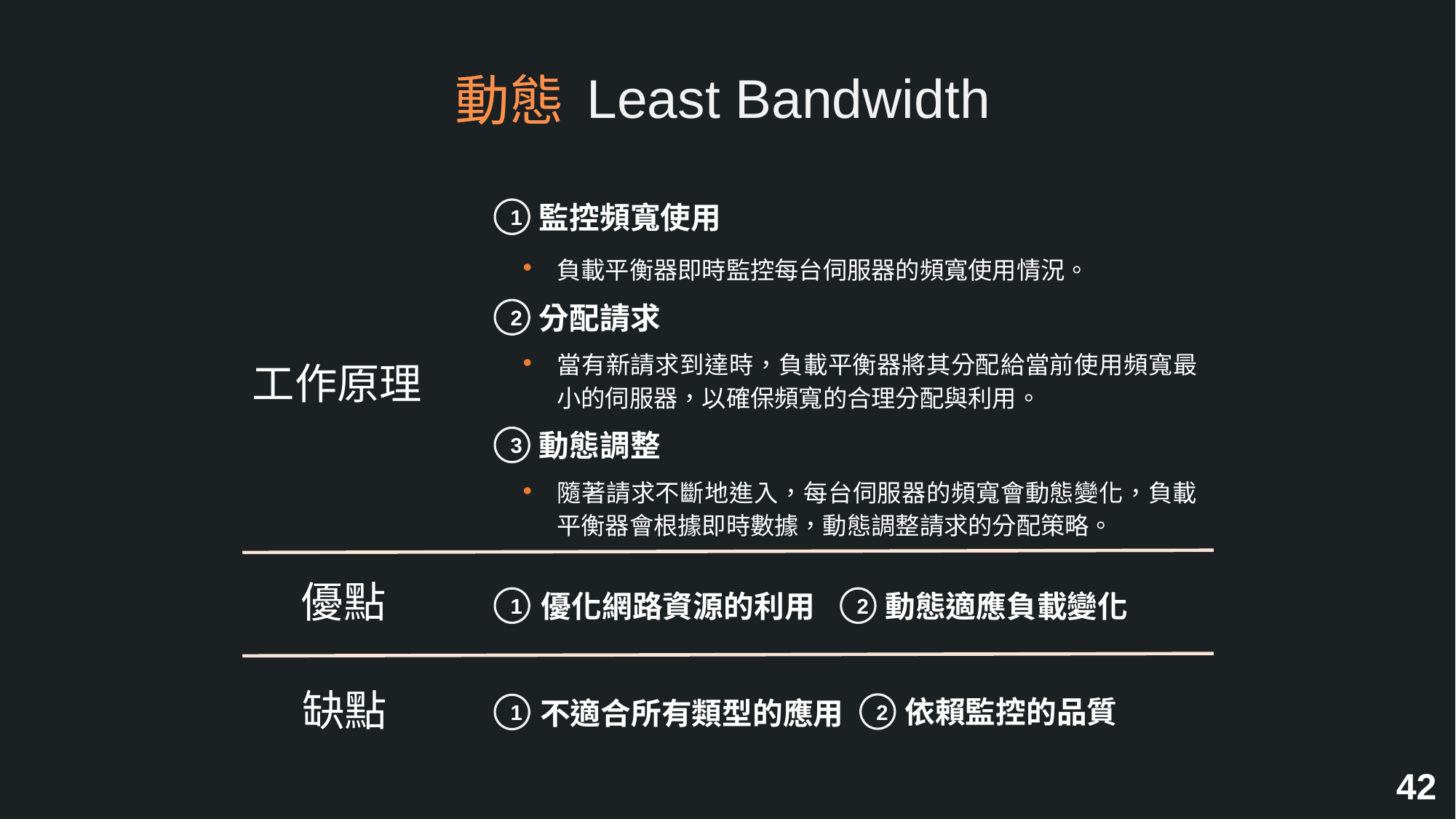

Least Bandwidth
動態
監控頻寬使用
1
負載平衡器即時監控每台伺服器的頻寬使用情況。
分配請求
2
當有新請求到達時，負載平衡器將其分配給當前使用頻寬最小的伺服器，以確保頻寬的合理分配與利用。
工作原理
動態調整
3
隨著請求不斷地進入，每台伺服器的頻寬會動態變化，負載平衡器會根據即時數據，動態調整請求的分配策略。
優點
優化網路資源的利用
1
動態適應負載變化
2
缺點
不適合所有類型的應用
1
依賴監控的品質
2
42